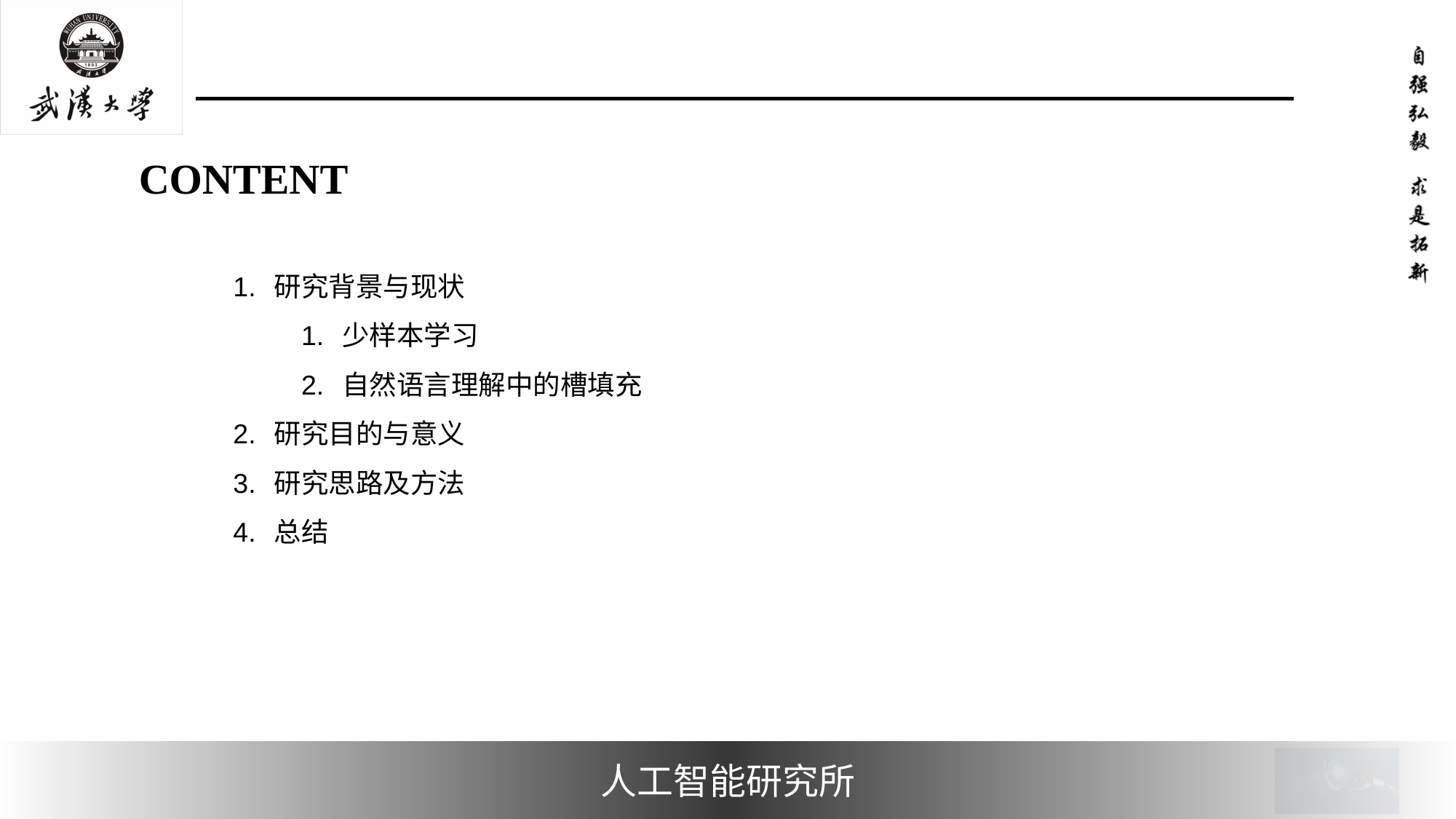

#
研究背景与现状
少样本学习
自然语言理解中的槽填充
研究目的与意义
研究思路及方法
总结

2